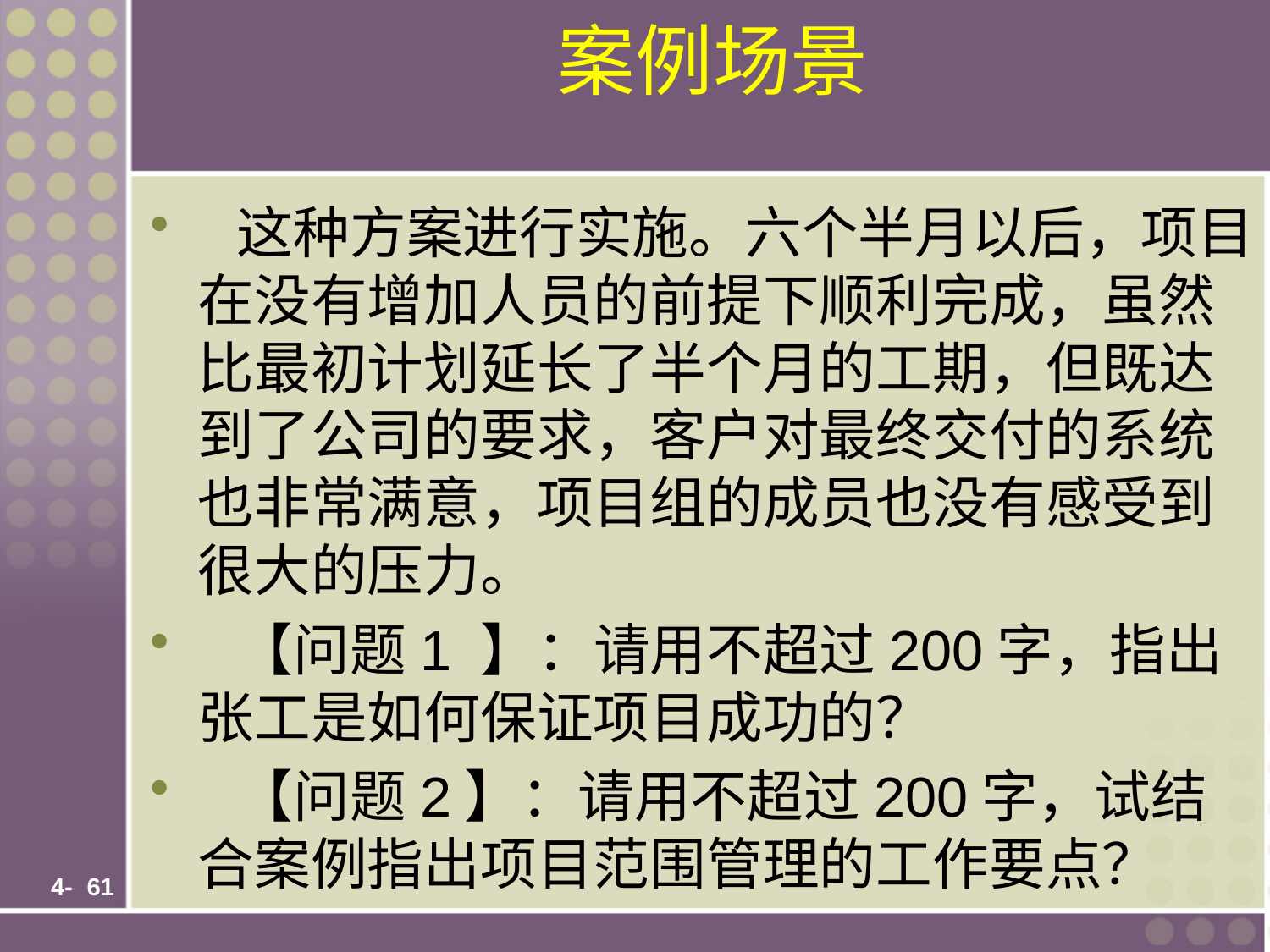

# 案例场景
  这种方案进行实施。六个半月以后，项目在没有增加人员的前提下顺利完成，虽然比最初计划延长了半个月的工期，但既达到了公司的要求，客户对最终交付的系统也非常满意，项目组的成员也没有感受到很大的压力。
  【问题1 】：请用不超过200字，指出张工是如何保证项目成功的？
  【问题2】：请用不超过200字，试结合案例指出项目范围管理的工作要点？

  4-  61